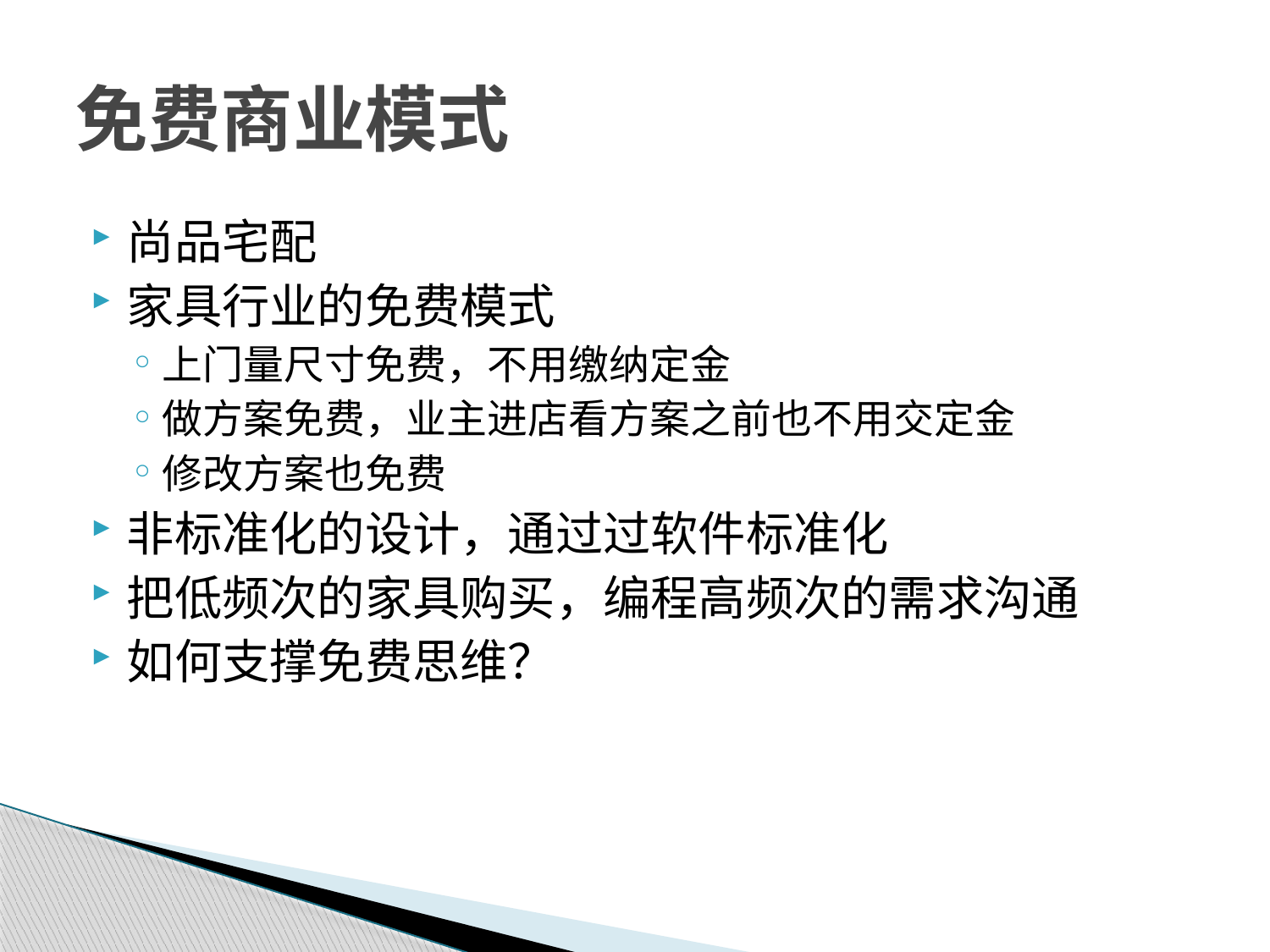

# 免费商业模式
尚品宅配
家具行业的免费模式
上门量尺寸免费，不用缴纳定金
做方案免费，业主进店看方案之前也不用交定金
修改方案也免费
非标准化的设计，通过过软件标准化
把低频次的家具购买，编程高频次的需求沟通
如何支撑免费思维？